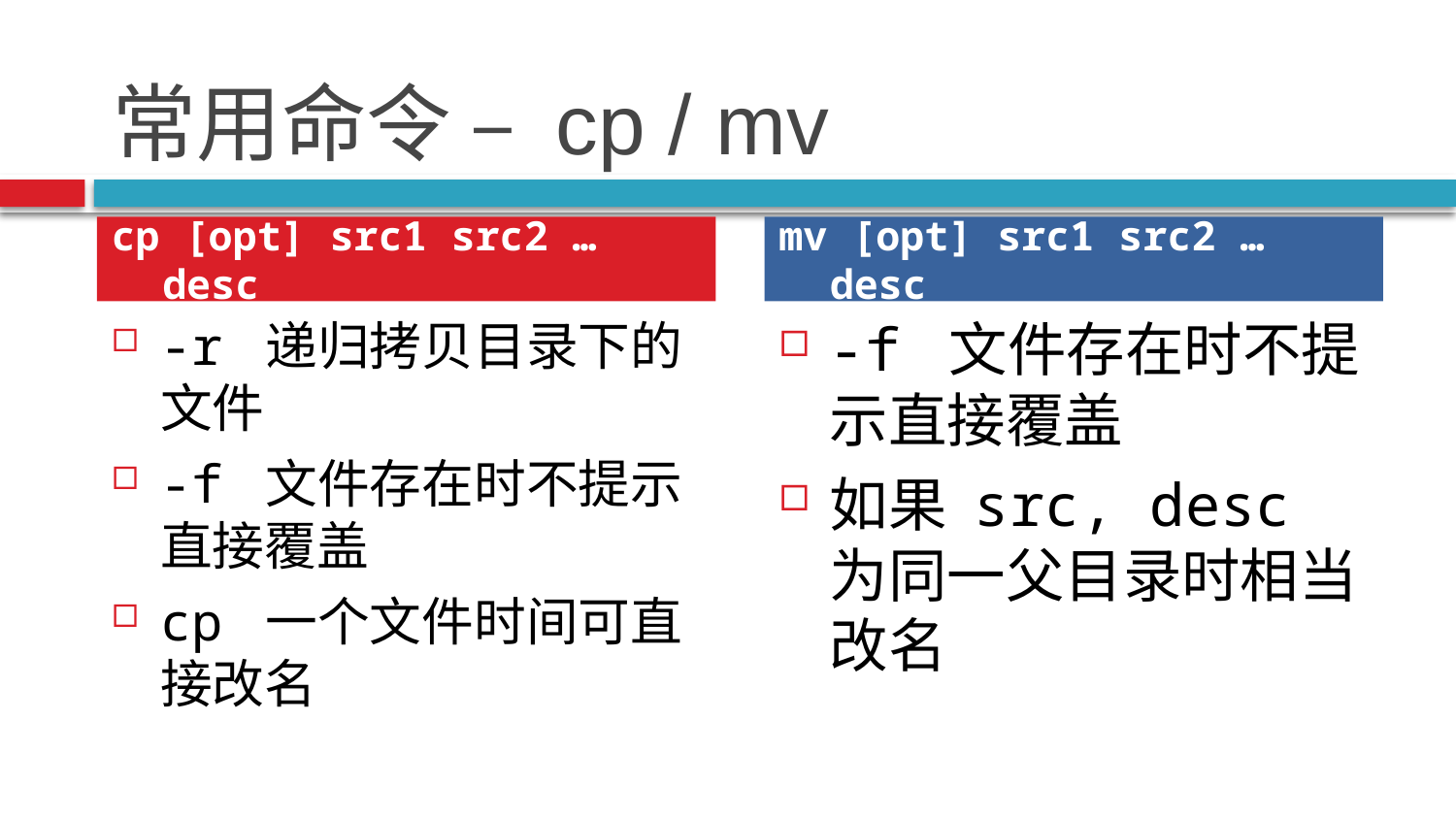

# 常用命令 – cp / mv
cp [opt] src1 src2 … desc
mv [opt] src1 src2 … desc
-r 递归拷贝目录下的文件
-f 文件存在时不提示直接覆盖
cp 一个文件时间可直接改名
-f 文件存在时不提示直接覆盖
如果 src, desc 为同一父目录时相当改名